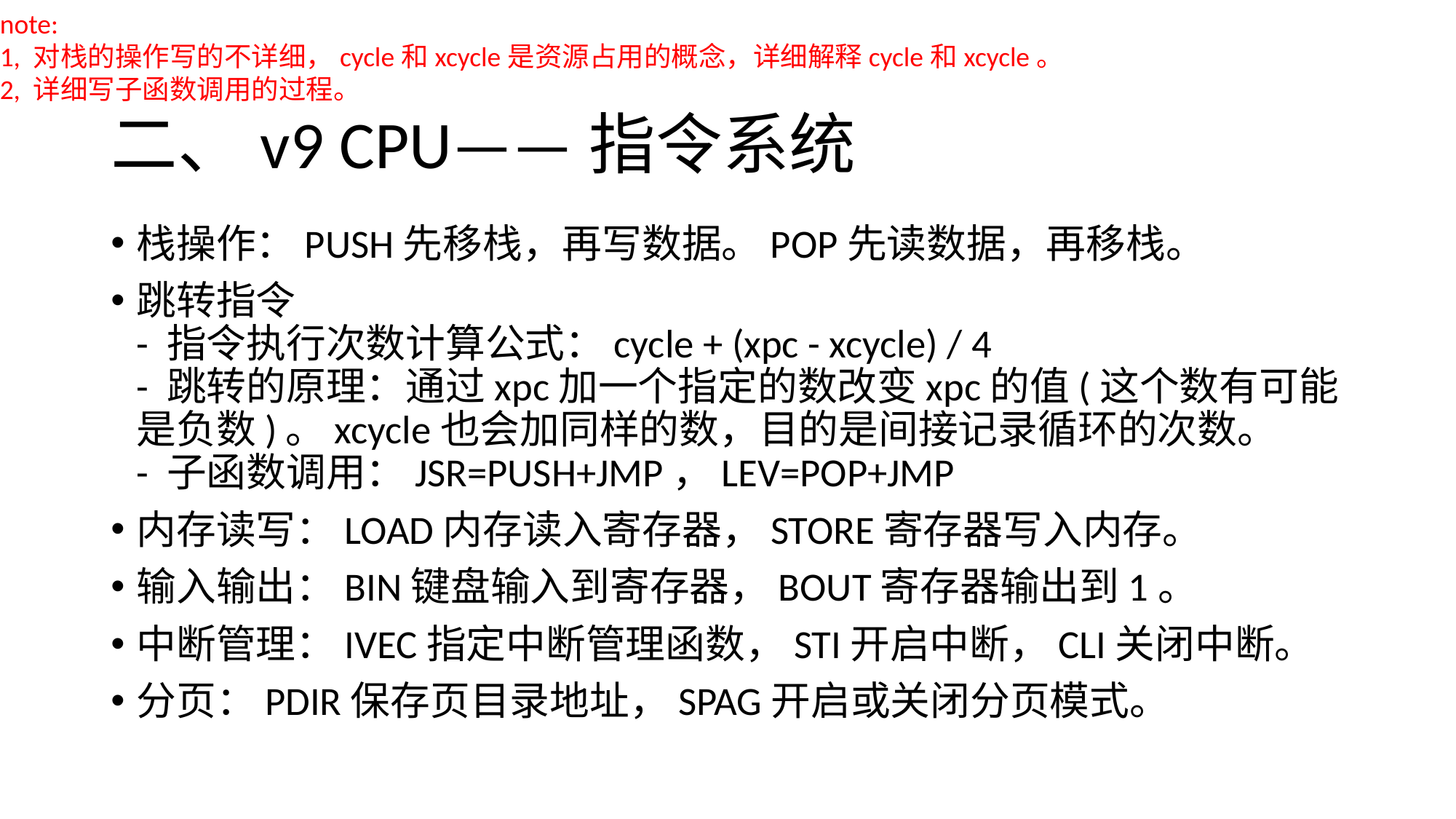

note:
1, 对栈的操作写的不详细，cycle和xcycle是资源占用的概念，详细解释cycle和xcycle。
2, 详细写子函数调用的过程。
# 二、v9 CPU——指令系统
栈操作：PUSH先移栈，再写数据。POP先读数据，再移栈。
跳转指令
- 指令执行次数计算公式：cycle + (xpc - xcycle) / 4
- 跳转的原理：通过xpc加一个指定的数改变xpc的值(这个数有可能是负数)。xcycle也会加同样的数，目的是间接记录循环的次数。
- 子函数调用：JSR=PUSH+JMP，LEV=POP+JMP
内存读写：LOAD内存读入寄存器，STORE寄存器写入内存。
输入输出：BIN键盘输入到寄存器，BOUT寄存器输出到1。
中断管理：IVEC指定中断管理函数，STI开启中断，CLI关闭中断。
分页：PDIR保存页目录地址，SPAG开启或关闭分页模式。